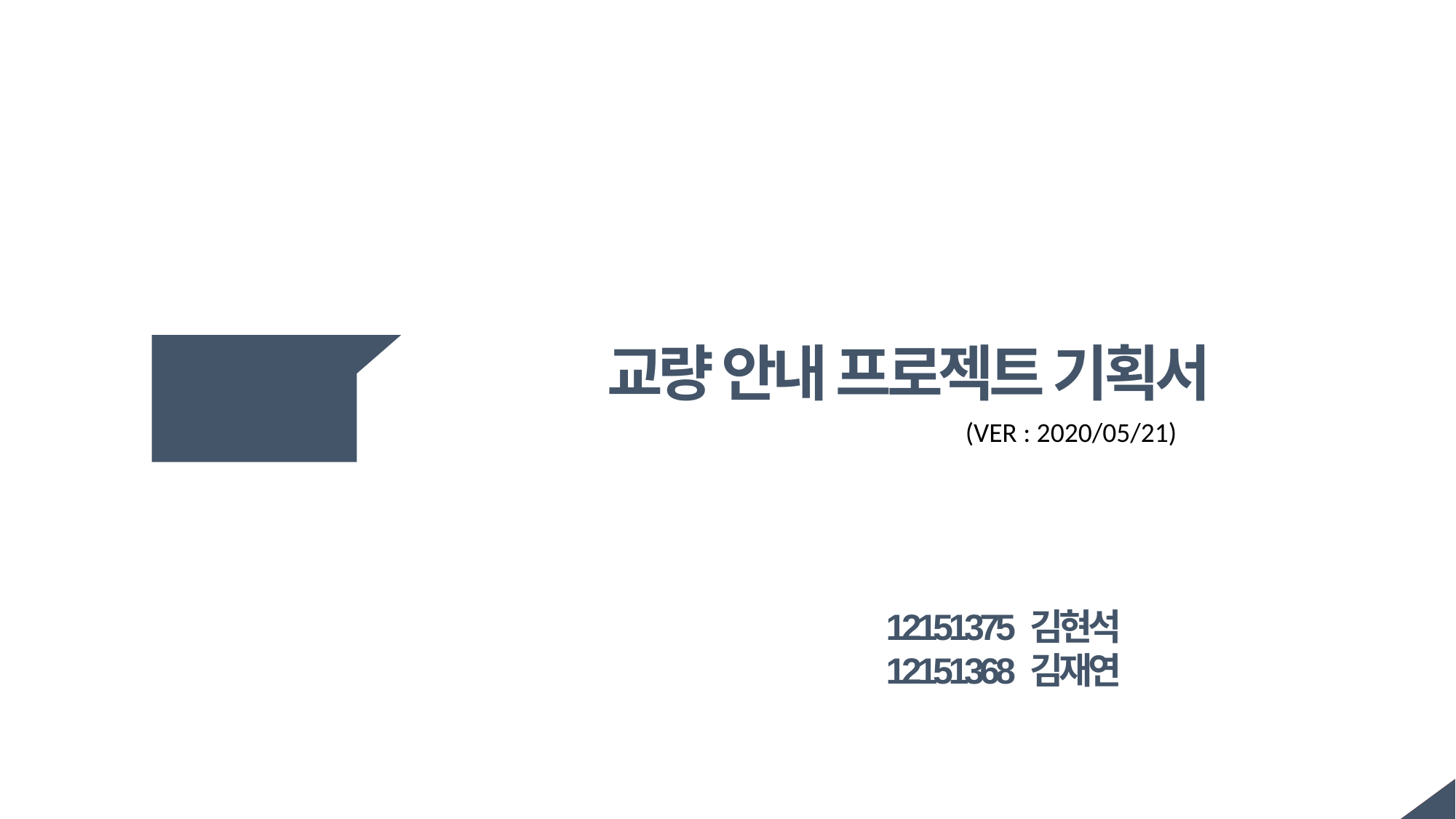

교량 안내 프로젝트 기획서
(VER : 2020/05/21)

 12151375 김현석
 12151368 김재연